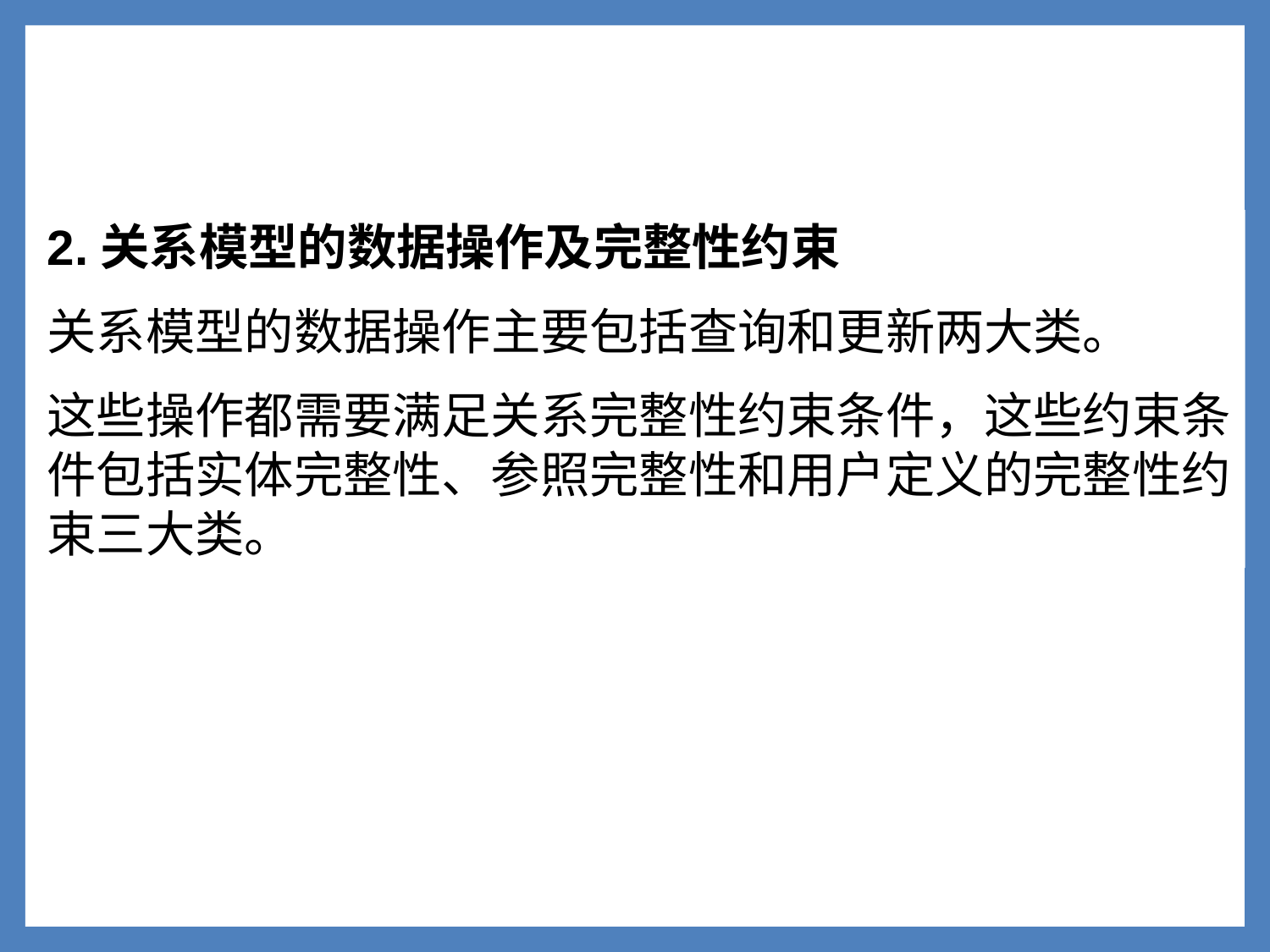

2.关系模型的数据操作及完整性约束
关系模型的数据操作主要包括查询和更新两大类。
这些操作都需要满足关系完整性约束条件，这些约束条件包括实体完整性、参照完整性和用户定义的完整性约束三大类。